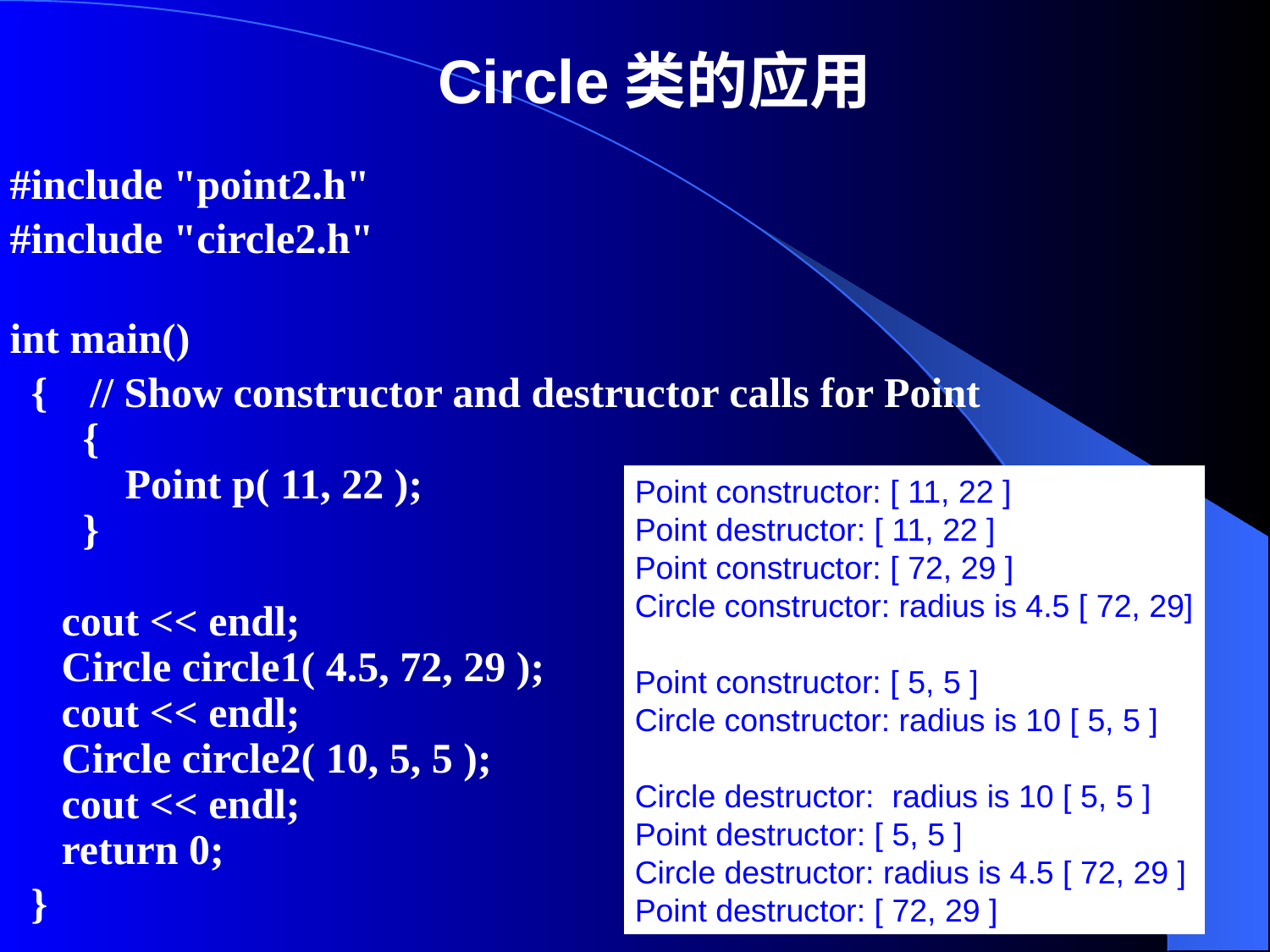

# Circle类的应用
#include "point2.h"
#include "circle2.h"
int main()
  {    // Show constructor and destructor calls for Point
  {
      Point p( 11, 22 );
  }
cout << endl;
Circle circle1( 4.5, 72, 29 );
cout << endl;
Circle circle2( 10, 5, 5 );
cout << endl;
return 0;
  }
Point constructor: [ 11, 22 ]
Point destructor: [ 11, 22 ]
Point constructor: [ 72, 29 ]
Circle constructor: radius is 4.5 [ 72, 29]
Point constructor: [ 5, 5 ]
Circle constructor: radius is 10 [ 5, 5 ]
Circle destructor:  radius is 10 [ 5, 5 ]
Point destructor: [ 5, 5 ]
Circle destructor: radius is 4.5 [ 72, 29 ]
Point destructor: [ 72, 29 ]